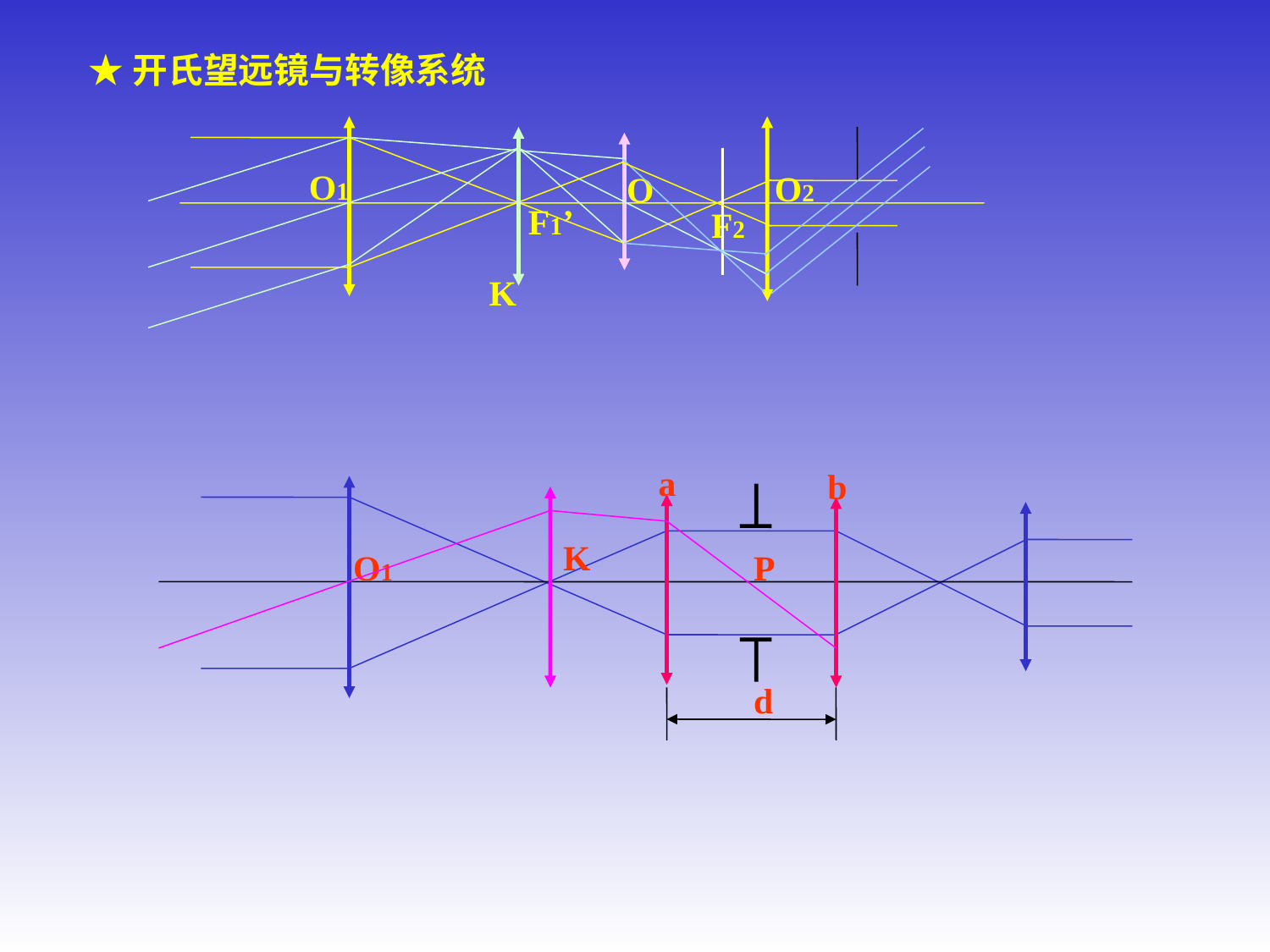

★开氏望远镜与转像系统

O1

K

O

O2

F1’
F2

a
b

O1

P

K

d